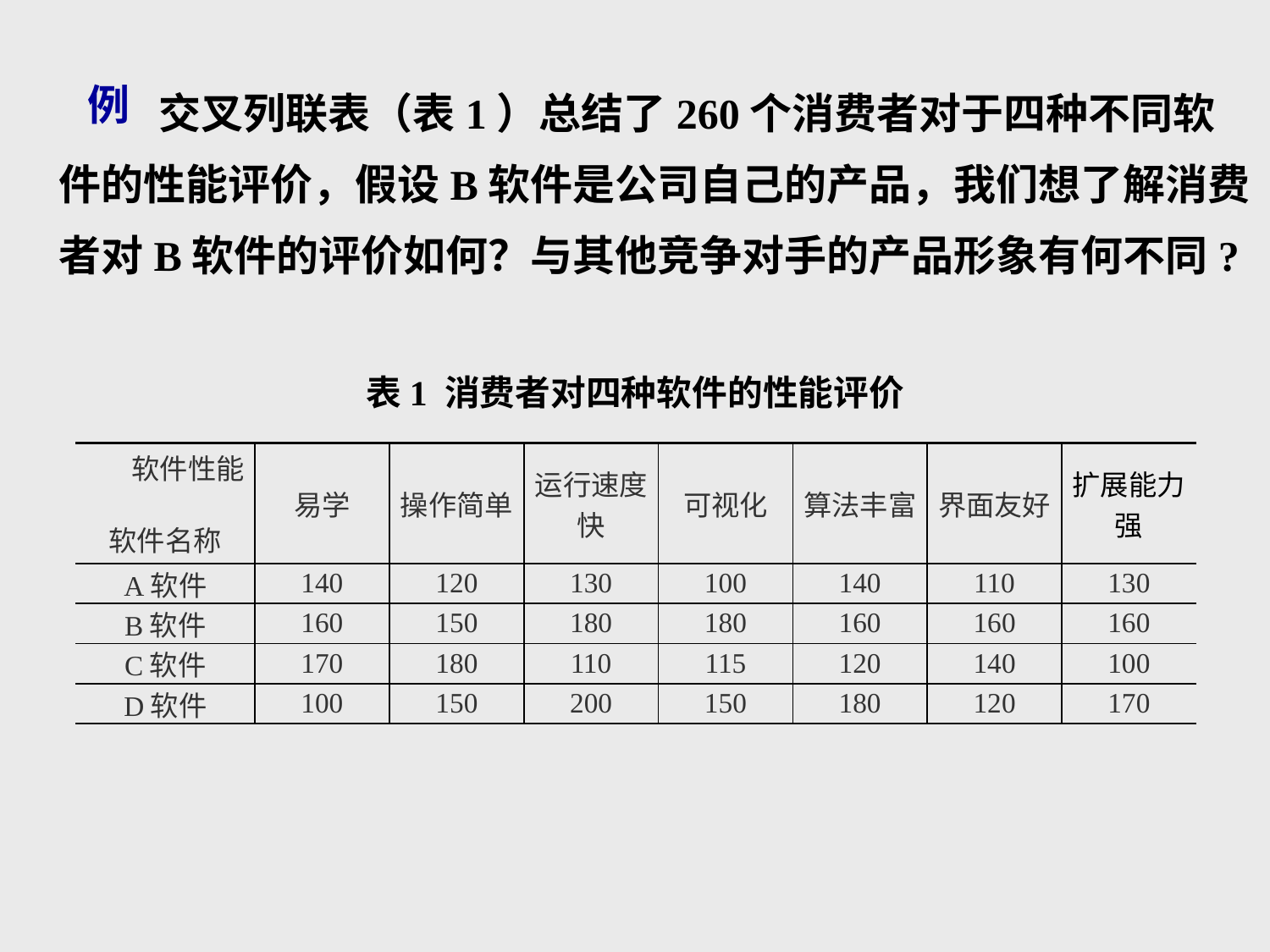

交叉列联表（表1）总结了260个消费者对于四种不同软件的性能评价，假设B软件是公司自己的产品，我们想了解消费者对B软件的评价如何？与其他竞争对手的产品形象有何不同?
例
表1 消费者对四种软件的性能评价
| 软件性能 软件名称 | 易学 | 操作简单 | 运行速度快 | 可视化 | 算法丰富 | 界面友好 | 扩展能力强 |
| --- | --- | --- | --- | --- | --- | --- | --- |
| A软件 | 140 | 120 | 130 | 100 | 140 | 110 | 130 |
| B软件 | 160 | 150 | 180 | 180 | 160 | 160 | 160 |
| C软件 | 170 | 180 | 110 | 115 | 120 | 140 | 100 |
| D软件 | 100 | 150 | 200 | 150 | 180 | 120 | 170 |